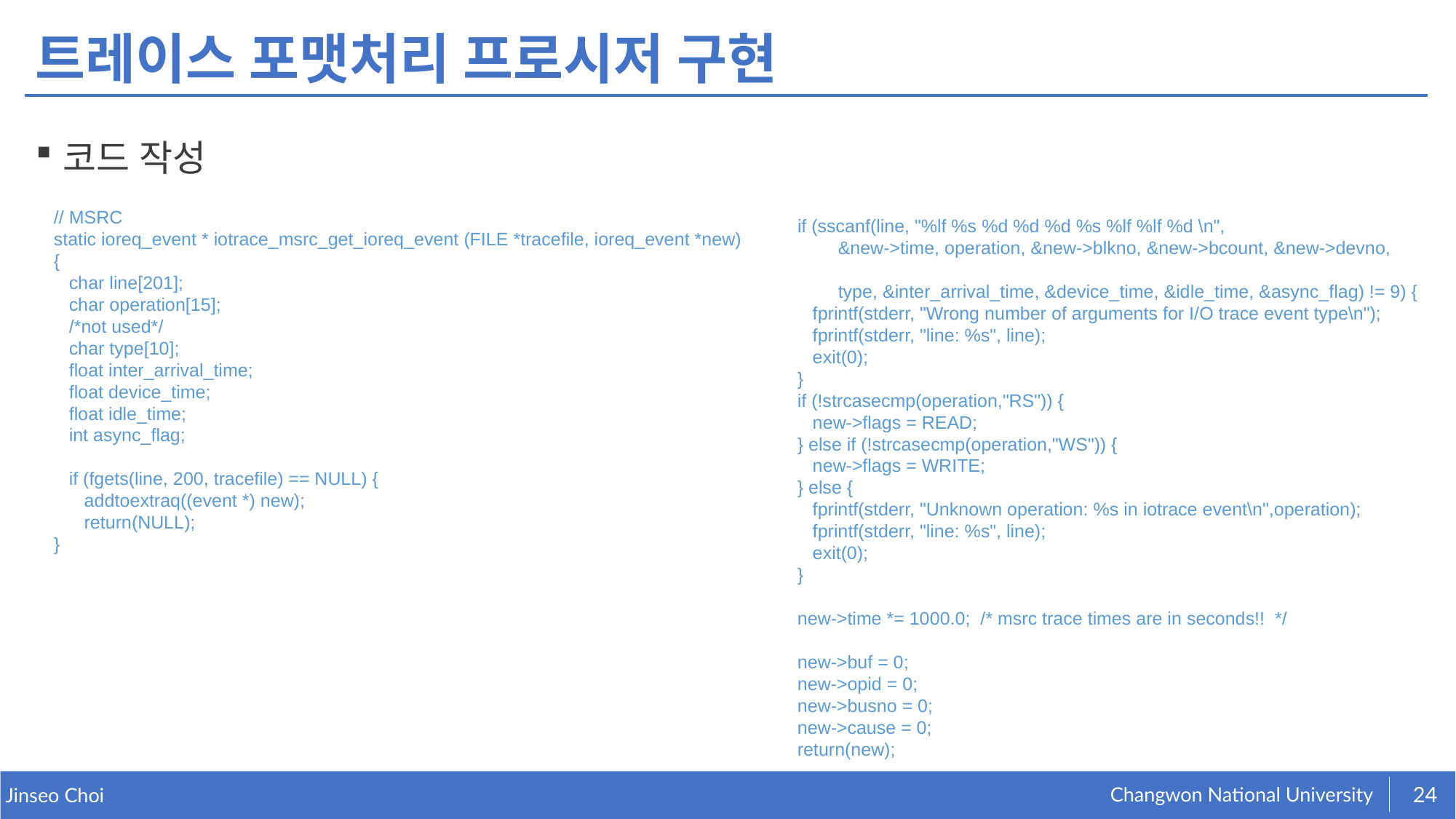

# 트레이스 포맷처리 프로시저 구현
코드 작성

// MSRC
static ioreq_event * iotrace_msrc_get_ioreq_event (FILE *tracefile, ioreq_event *new)
{
   char line[201];
   char operation[15];
   /*not used*/
   char type[10];
   float inter_arrival_time;
   float device_time;
   float idle_time;
   int async_flag;
   if (fgets(line, 200, tracefile) == NULL) {
      addtoextraq((event *) new);
      return(NULL);
}
   if (sscanf(line, "%lf %s %d %d %d %s %lf %lf %d \n",
           &new->time, operation, &new->blkno, &new->bcount, &new->devno,
           type, &inter_arrival_time, &device_time, &idle_time, &async_flag) != 9) {
      fprintf(stderr, "Wrong number of arguments for I/O trace event type\n");
      fprintf(stderr, "line: %s", line);
      exit(0);
   }
   if (!strcasecmp(operation,"RS")) {
      new->flags = READ;
   } else if (!strcasecmp(operation,"WS")) {
      new->flags = WRITE;
   } else {
      fprintf(stderr, "Unknown operation: %s in iotrace event\n",operation);
      fprintf(stderr, "line: %s", line);
      exit(0);
   }
   new->time *= 1000.0;  /* msrc trace times are in seconds!!  */
   new->buf = 0;
   new->opid = 0;
   new->busno = 0;
   new->cause = 0;
   return(new);
24